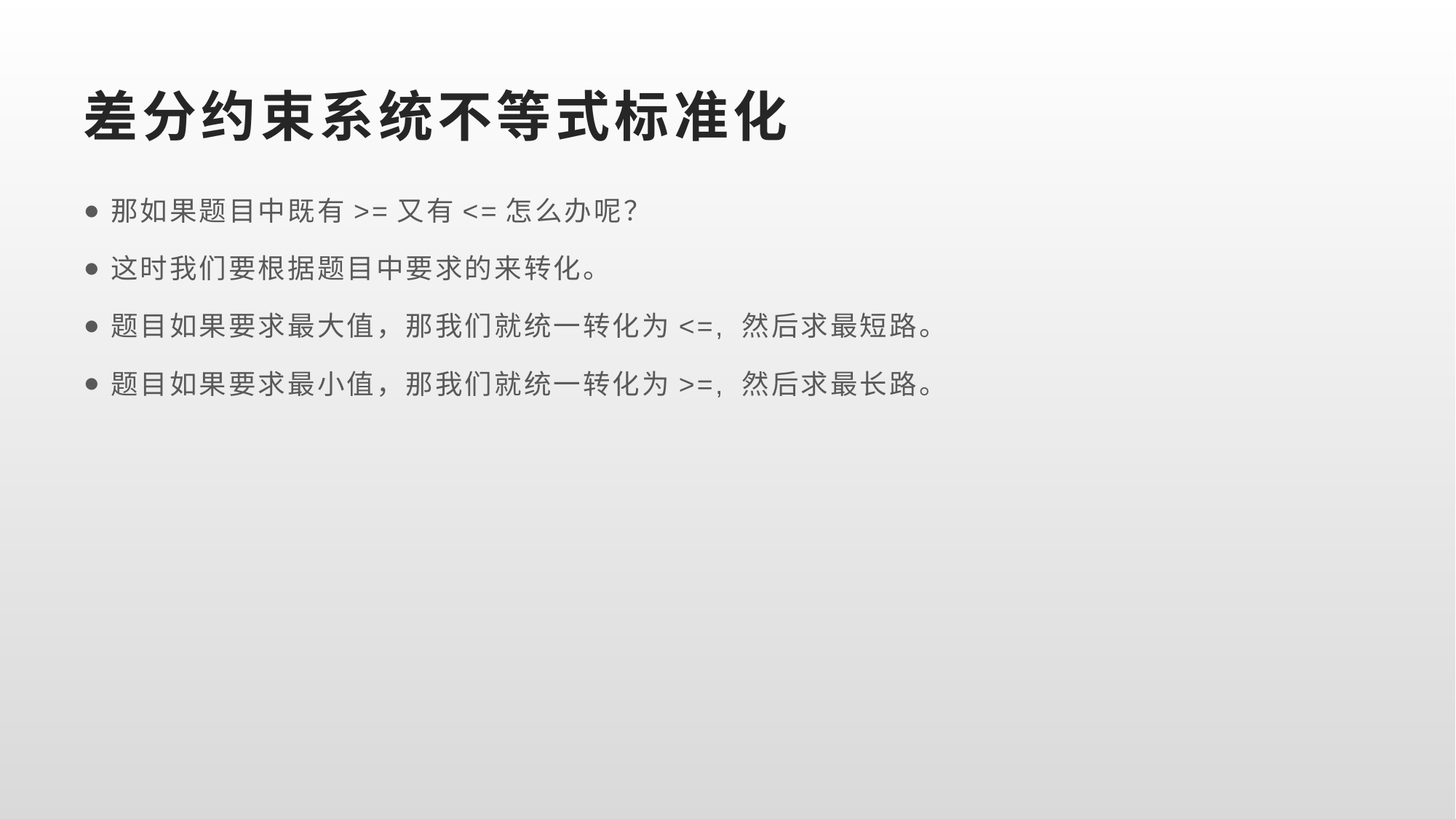

# 差分约束系统不等式标准化
那如果题目中既有>=又有<=怎么办呢？
这时我们要根据题目中要求的来转化。
题目如果要求最大值，那我们就统一转化为<=, 然后求最短路。
题目如果要求最小值，那我们就统一转化为>=, 然后求最长路。